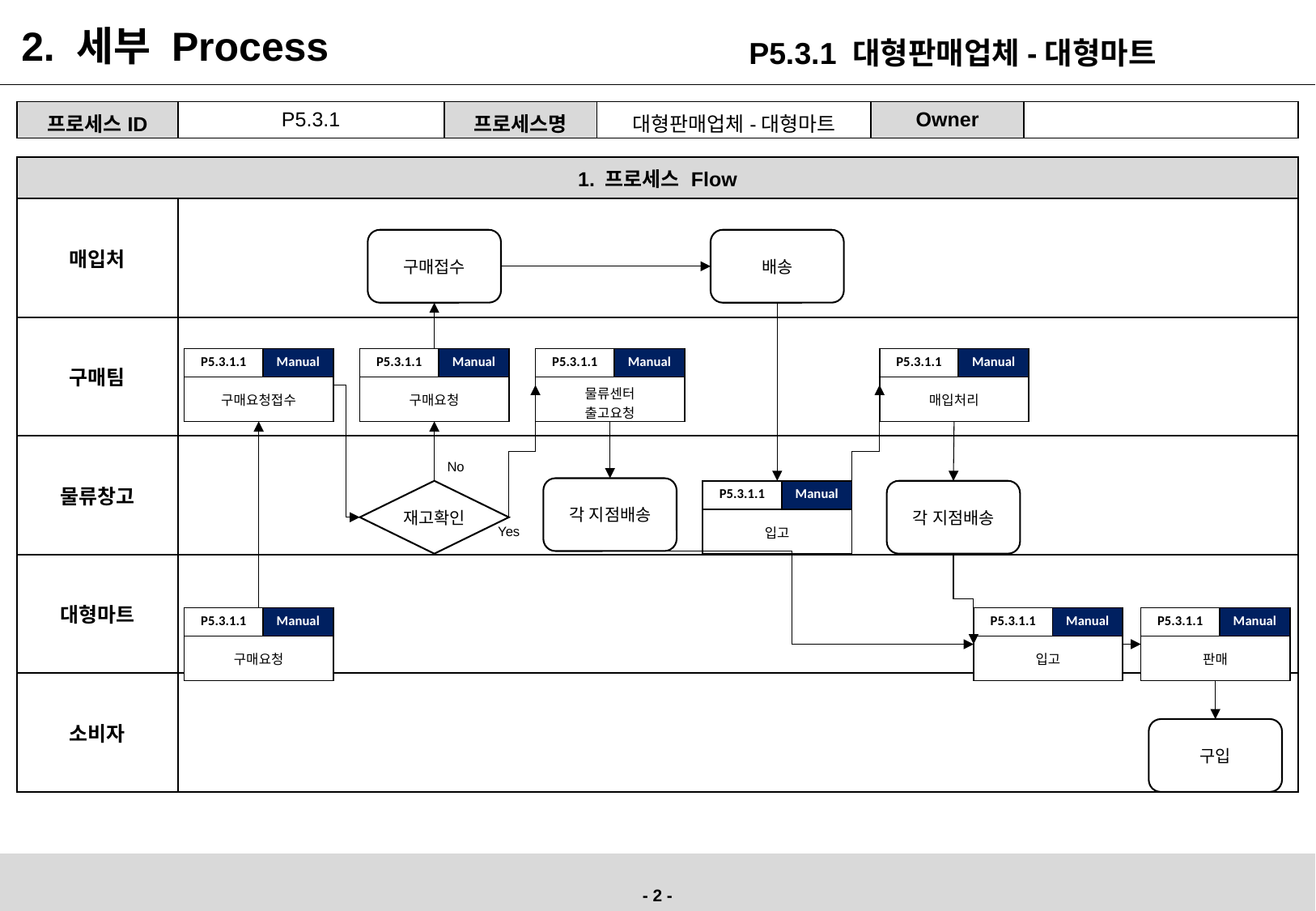

2. 세부 Process
P5.3.1 대형판매업체-대형마트
| 프로세스ID | P5.3.1 | 프로세스명 | 대형판매업체-대형마트 | Owner |  |
| --- | --- | --- | --- | --- | --- |
| 1. 프로세스 Flow | 왈왈왈왈왈왈왈왈왈왈왈왈 |
| --- | --- |
| 매입처 |  |
| 구매팀 |  |
| 물류창고 |  |
| 대형마트 |  |
| 소비자 |  |
구매접수
배송
| P5.3.1.1 | Manual |
| --- | --- |
| 구매요청접수 |  |
| P5.3.1.1 | Manual |
| --- | --- |
| 구매요청 |  |
| P5.3.1.1 | Manual |
| --- | --- |
| 물류센터 출고요청 |  |
| P5.3.1.1 | Manual |
| --- | --- |
| 매입처리 |  |
No
각 지점배송
재고확인
| P5.3.1.1 | Manual |
| --- | --- |
| 입고 |  |
각 지점배송
Yes
| P5.3.1.1 | Manual |
| --- | --- |
| 구매요청 |  |
| P5.3.1.1 | Manual |
| --- | --- |
| 입고 |  |
| P5.3.1.1 | Manual |
| --- | --- |
| 판매 |  |
구입